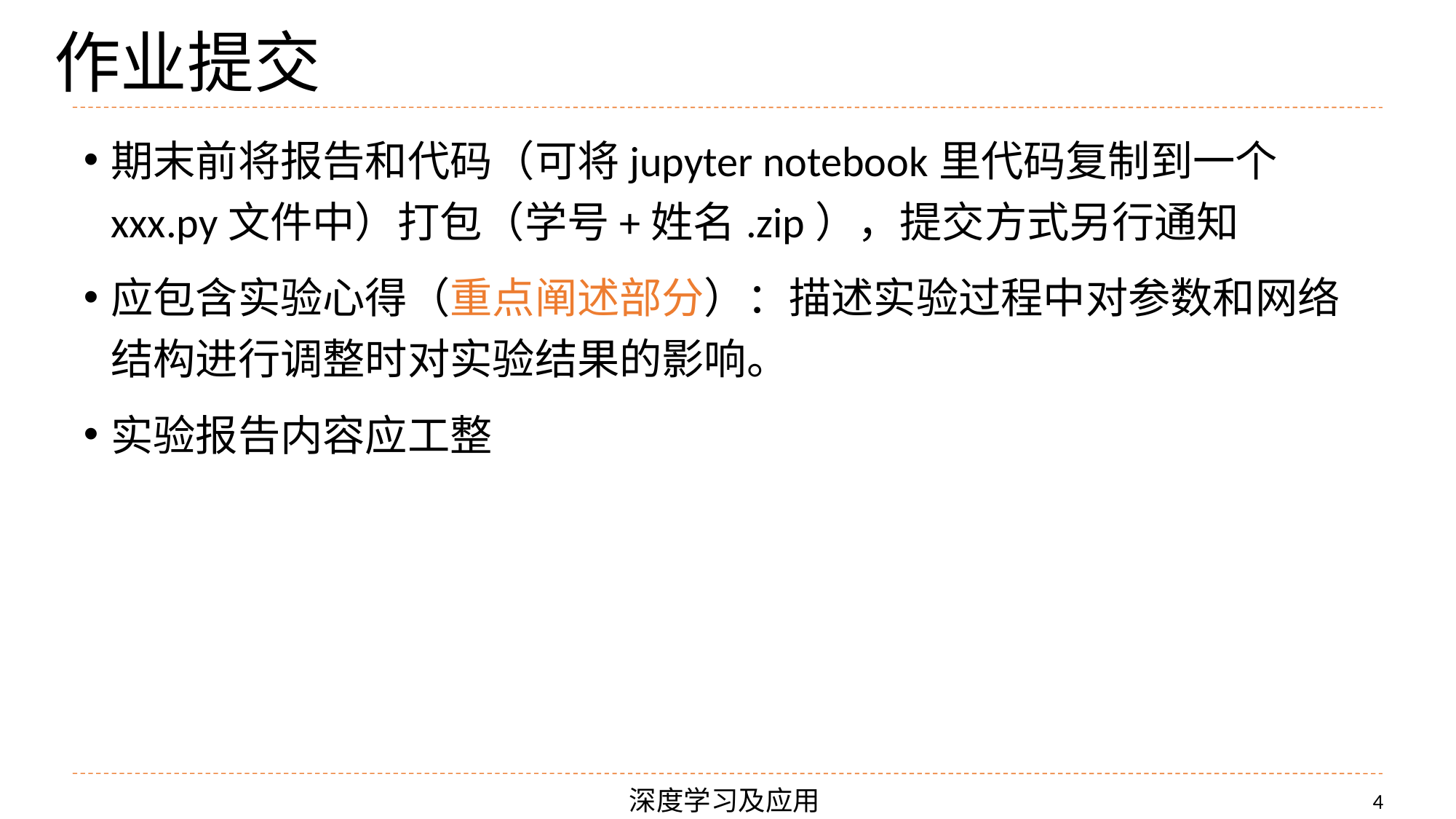

# 作业提交
期末前将报告和代码（可将jupyter notebook里代码复制到一个xxx.py文件中）打包（学号+姓名.zip），提交方式另行通知
应包含实验心得（重点阐述部分）：描述实验过程中对参数和网络结构进行调整时对实验结果的影响。
实验报告内容应工整